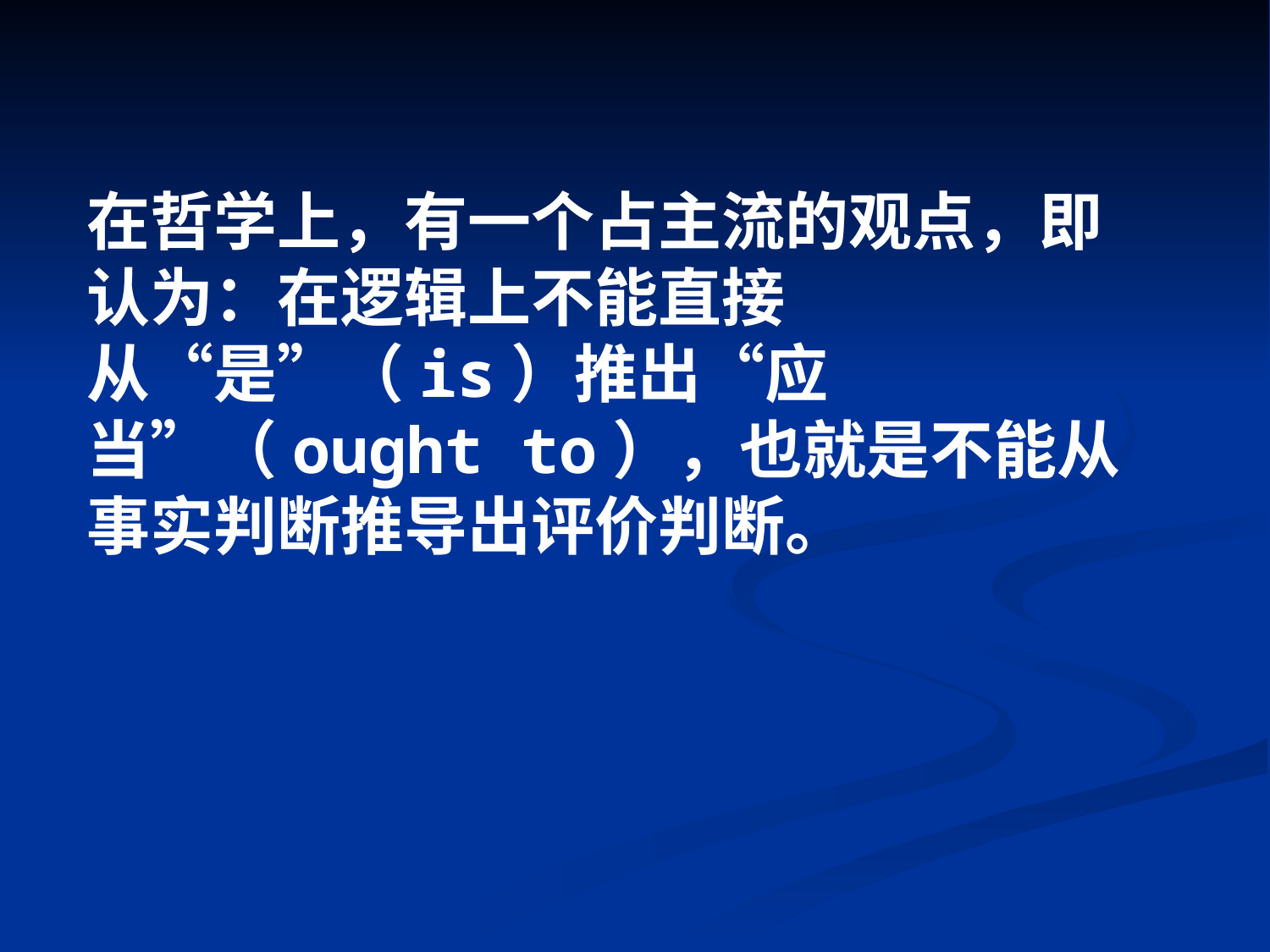

在哲学上，有一个占主流的观点，即认为：在逻辑上不能直接从“是”（is）推出“应当”（ought to），也就是不能从事实判断推导出评价判断。